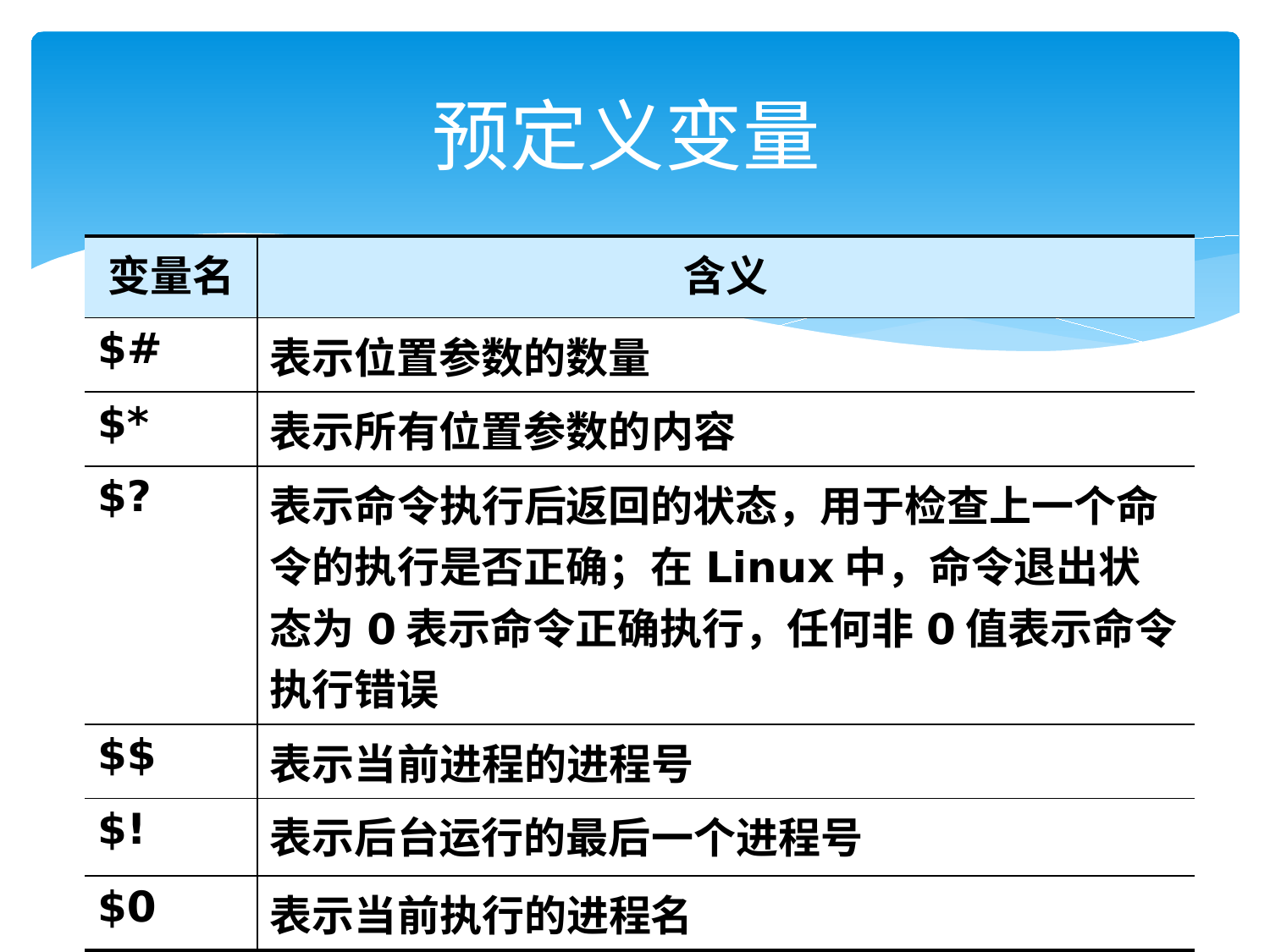

# 预定义变量
| 变量名 | 含义 |
| --- | --- |
| $# | 表示位置参数的数量 |
| $\* | 表示所有位置参数的内容 |
| $? | 表示命令执行后返回的状态，用于检查上一个命令的执行是否正确；在Linux中，命令退出状态为0表示命令正确执行，任何非0值表示命令执行错误 |
| $$ | 表示当前进程的进程号 |
| $! | 表示后台运行的最后一个进程号 |
| $0 | 表示当前执行的进程名 |